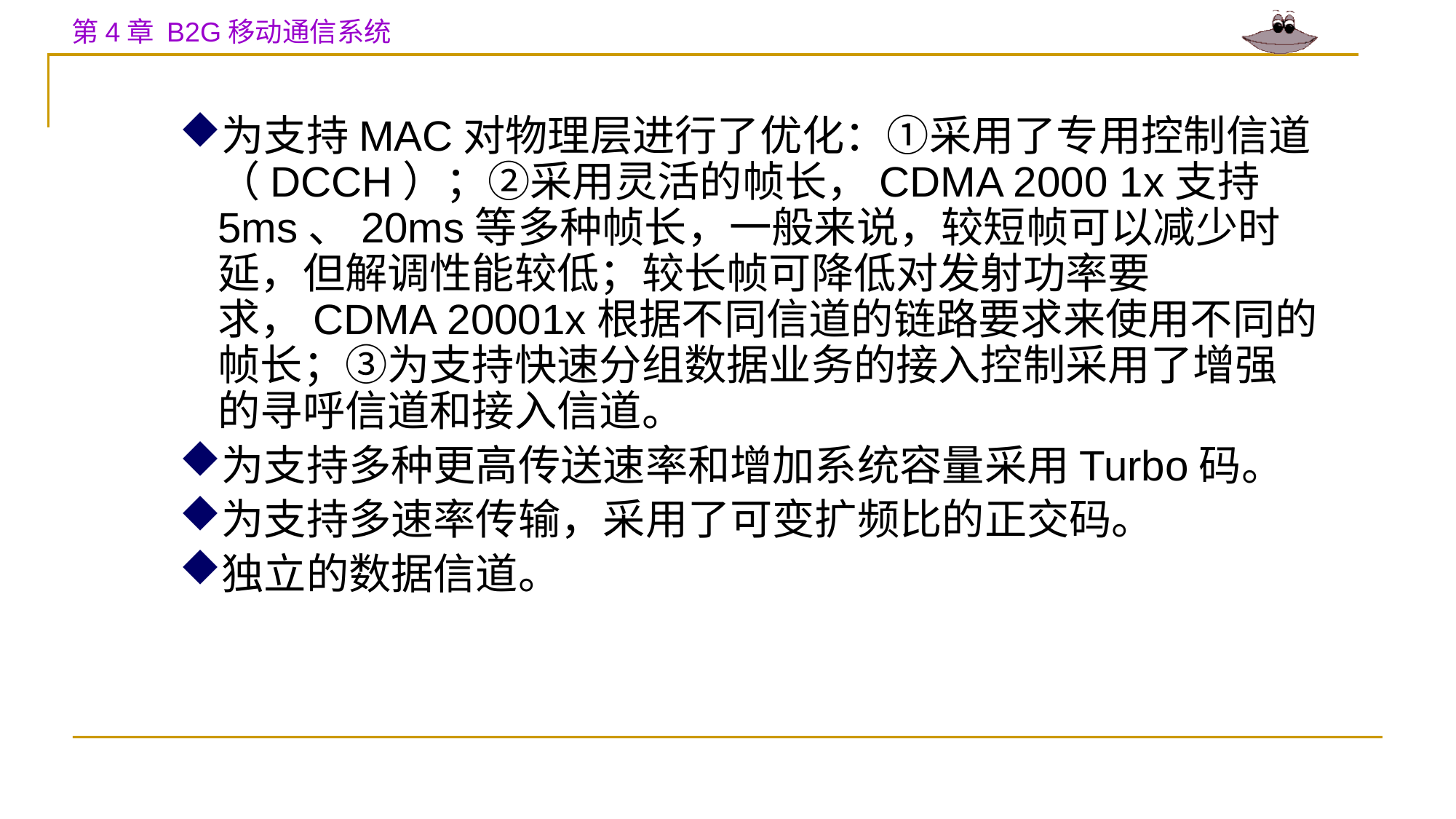

为支持MAC对物理层进行了优化：①采用了专用控制信道（DCCH）；②采用灵活的帧长，CDMA 2000 1x支持5ms、20ms等多种帧长，一般来说，较短帧可以减少时延，但解调性能较低；较长帧可降低对发射功率要求，CDMA 20001x根据不同信道的链路要求来使用不同的帧长；③为支持快速分组数据业务的接入控制采用了增强的寻呼信道和接入信道。
为支持多种更高传送速率和增加系统容量采用Turbo码。
为支持多速率传输，采用了可变扩频比的正交码。
独立的数据信道。